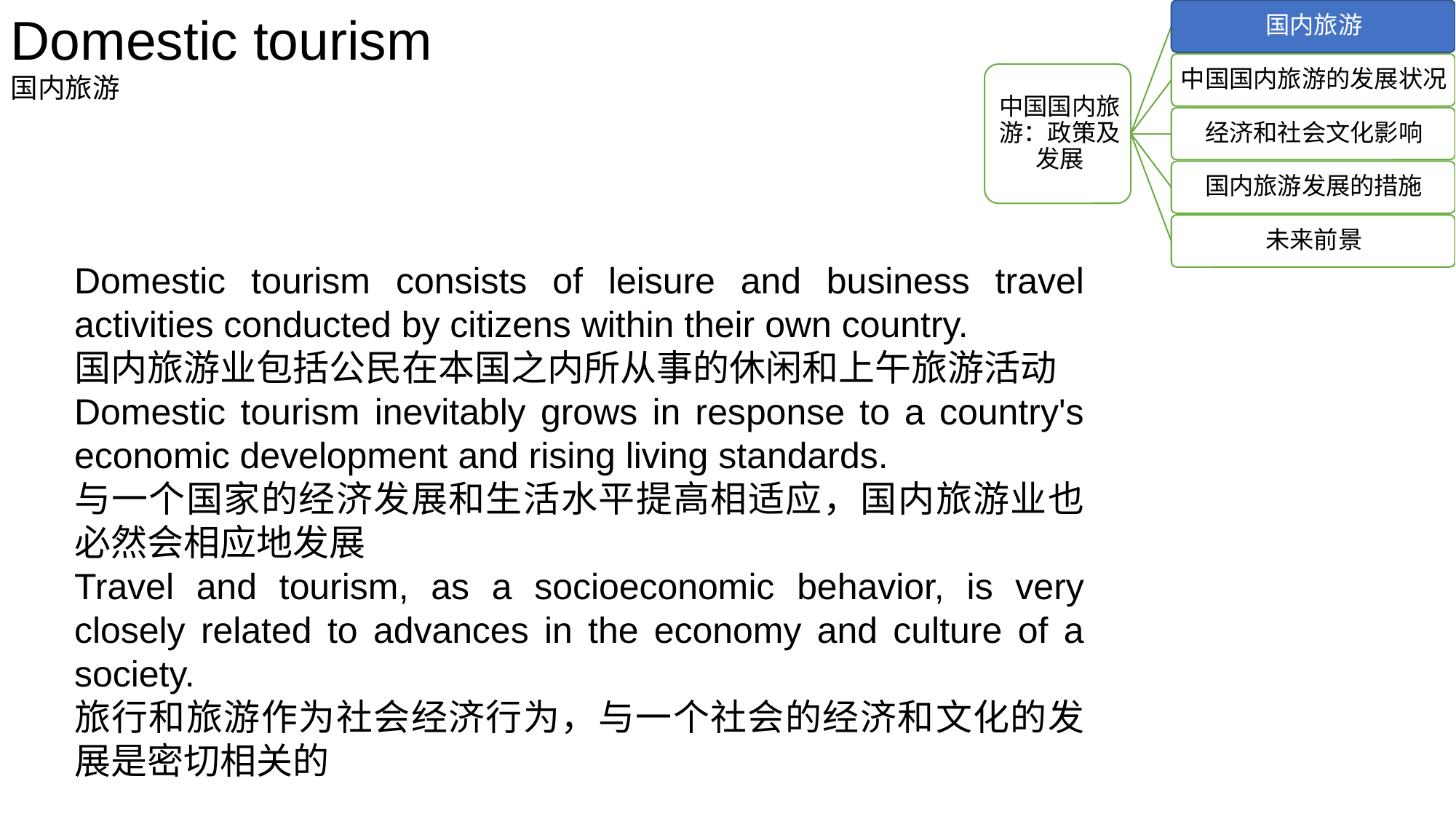

Domestic tourism
国内旅游
中国国内旅游：政策及发展

国内旅游

中国国内旅游的发展状况

经济和社会文化影响

国内旅游发展的措施

未来前景
Domestic tourism consists of leisure and business travel activities conducted by citizens within their own country.
国内旅游业包括公民在本国之内所从事的休闲和上午旅游活动
Domestic tourism inevitably grows in response to a country's economic development and rising living standards.
与一个国家的经济发展和生活水平提高相适应，国内旅游业也必然会相应地发展
Travel and tourism, as a socioeconomic behavior, is very closely related to advances in the economy and culture of a society.
旅行和旅游作为社会经济行为，与一个社会的经济和文化的发展是密切相关的